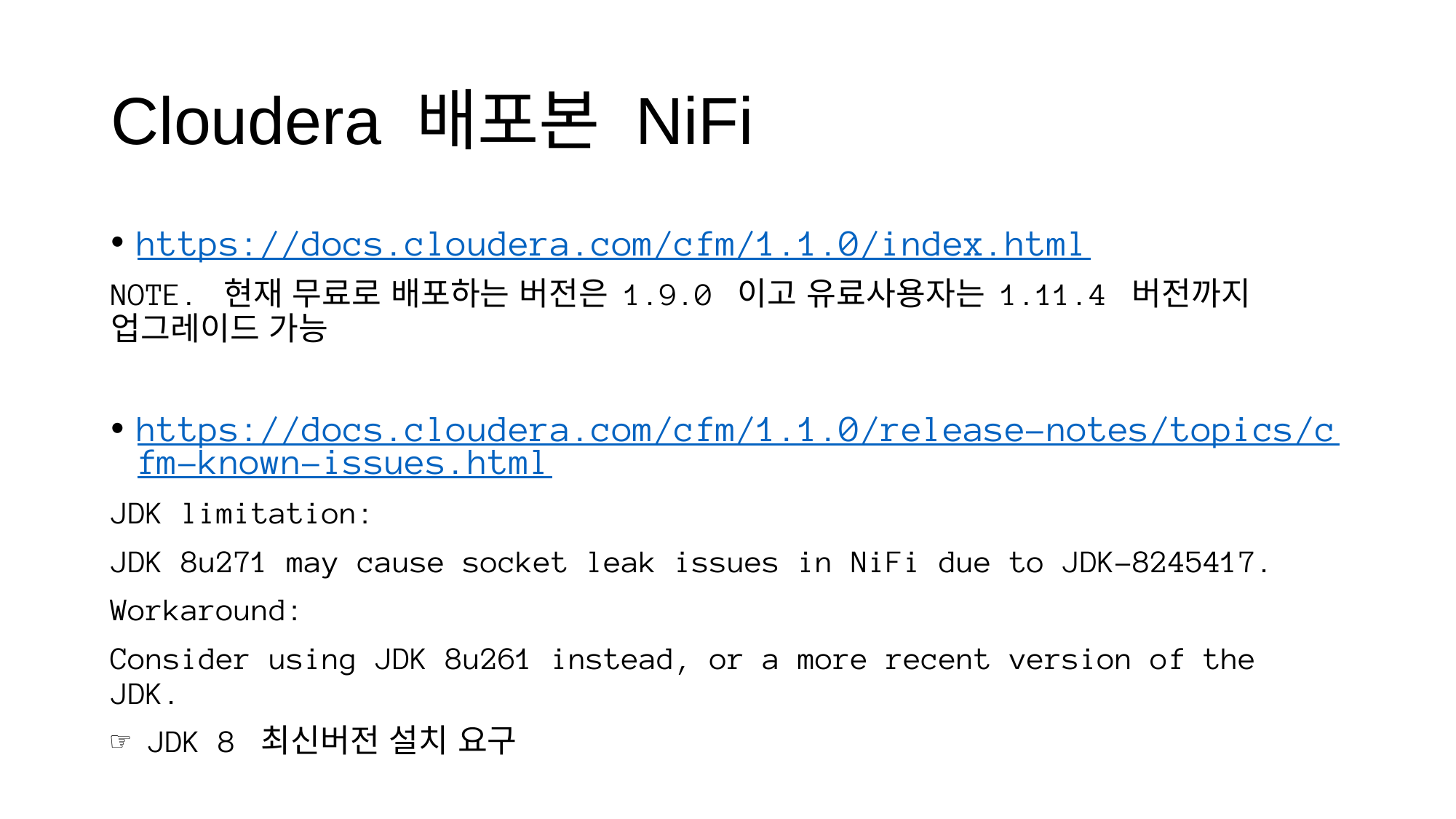

# Cloudera 배포본 NiFi
https://docs.cloudera.com/cfm/1.1.0/index.html
NOTE. 현재 무료로 배포하는 버전은 1.9.0 이고 유료사용자는 1.11.4 버전까지 업그레이드 가능

https://docs.cloudera.com/cfm/1.1.0/release-notes/topics/cfm-known-issues.html
JDK limitation:
JDK 8u271 may cause socket leak issues in NiFi due to JDK-8245417.
Workaround:
Consider using JDK 8u261 instead, or a more recent version of the JDK.
☞ JDK 8 최신버전 설치 요구